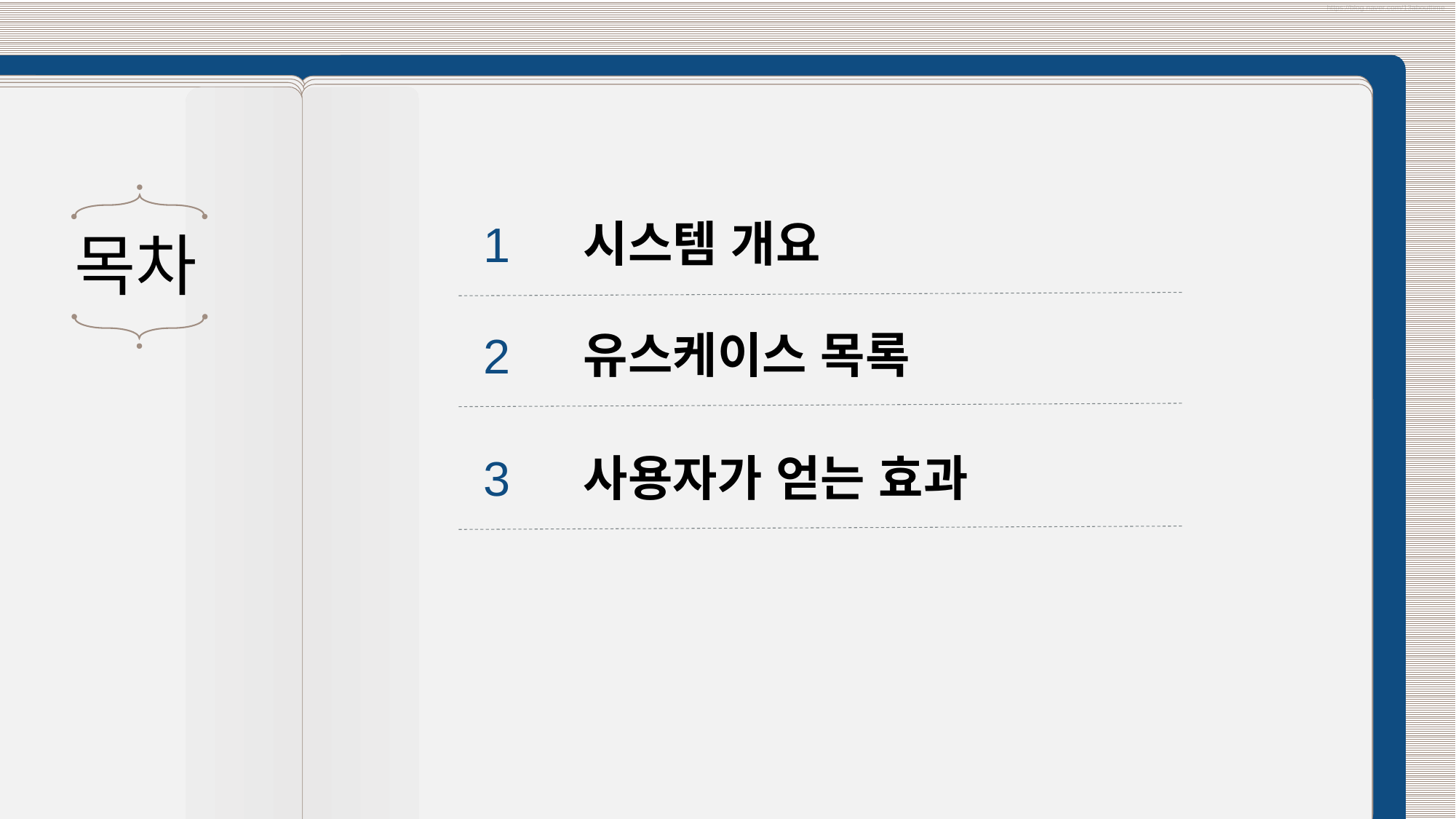

1
시스템 개요
# 목차

2
유스케이스 목록
3
사용자가 얻는 효과